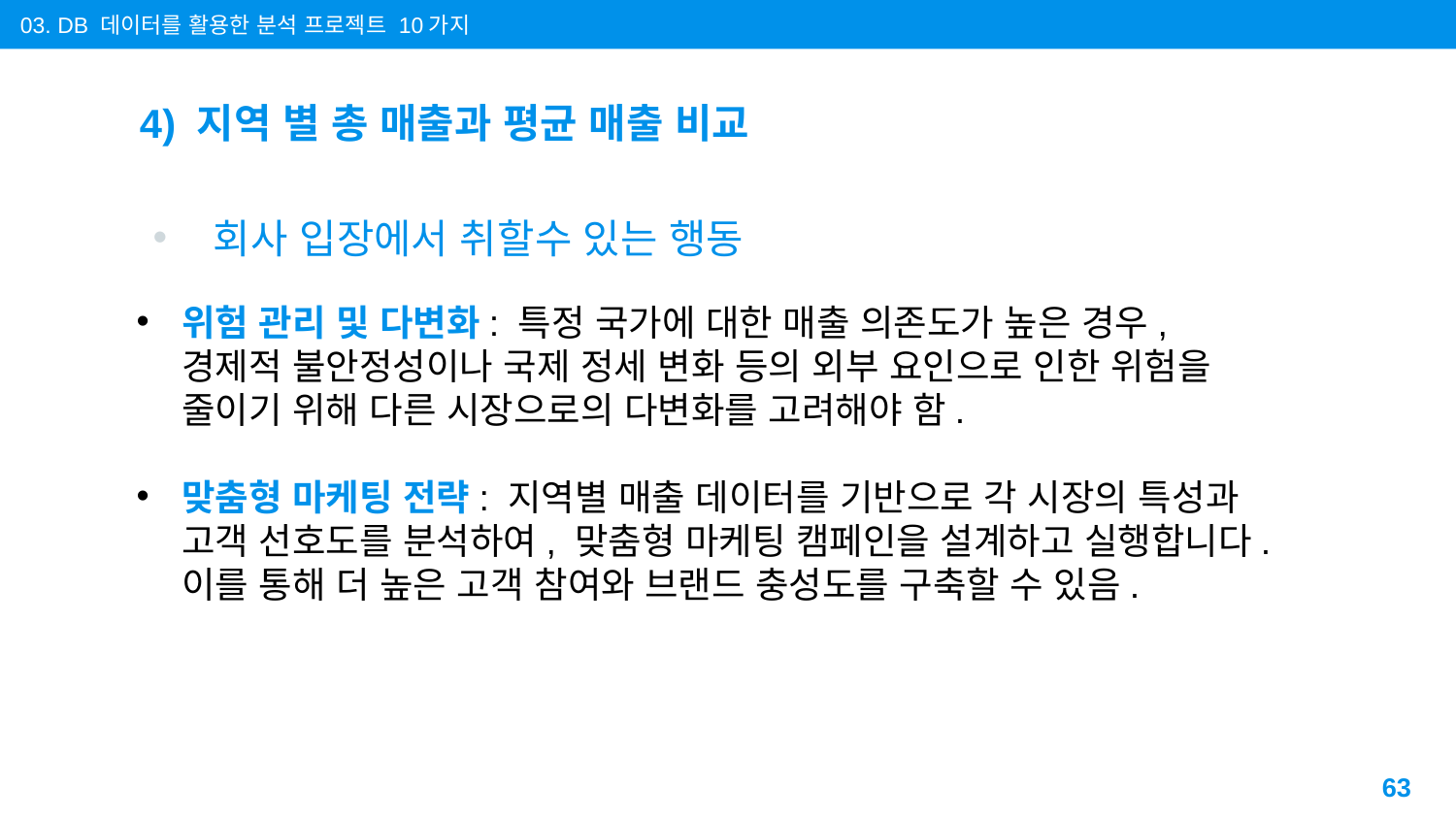

03. DB 데이터를 활용한 분석 프로젝트 10가지
# 4) 지역 별 총 매출과 평균 매출 비교
회사 입장에서 취할수 있는 행동

위험 관리 및 다변화: 특정 국가에 대한 매출 의존도가 높은 경우, 경제적 불안정성이나 국제 정세 변화 등의 외부 요인으로 인한 위험을 줄이기 위해 다른 시장으로의 다변화를 고려해야 함.

맞춤형 마케팅 전략: 지역별 매출 데이터를 기반으로 각 시장의 특성과 고객 선호도를 분석하여, 맞춤형 마케팅 캠페인을 설계하고 실행합니다. 이를 통해 더 높은 고객 참여와 브랜드 충성도를 구축할 수 있음.
63